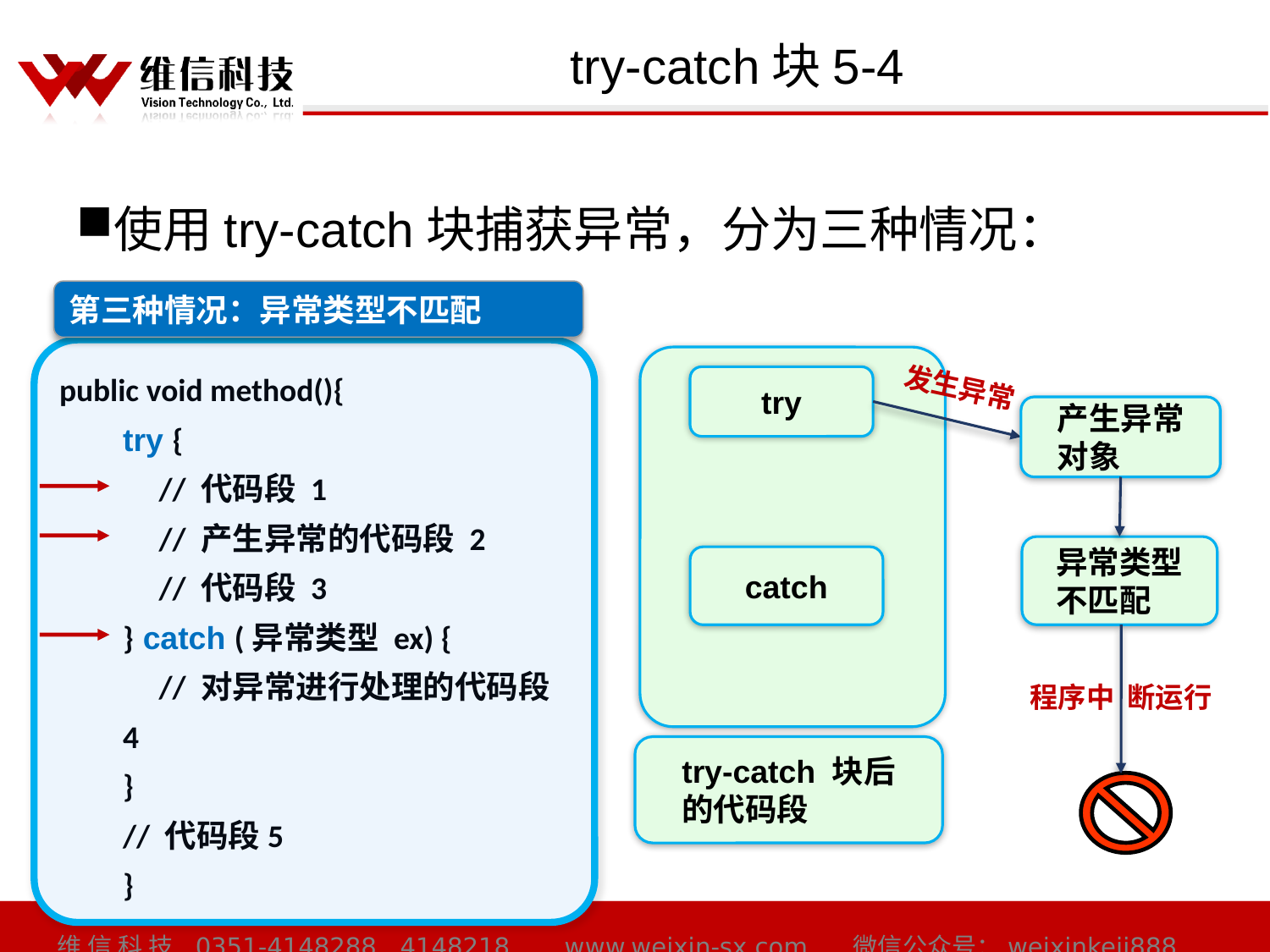

# try-catch块5-4
使用try-catch块捕获异常，分为三种情况：
第三种情况：异常类型不匹配
public void method(){
try {
     // 代码段 1
     // 产生异常的代码段 2
     // 代码段 3
} catch (异常类型 ex) {
     // 对异常进行处理的代码段4
}
// 代码段5
}

   发生异常
try
产生异常
对象

异常类型
不匹配
catch

程序中  断运行
try-catch 块后
的代码段